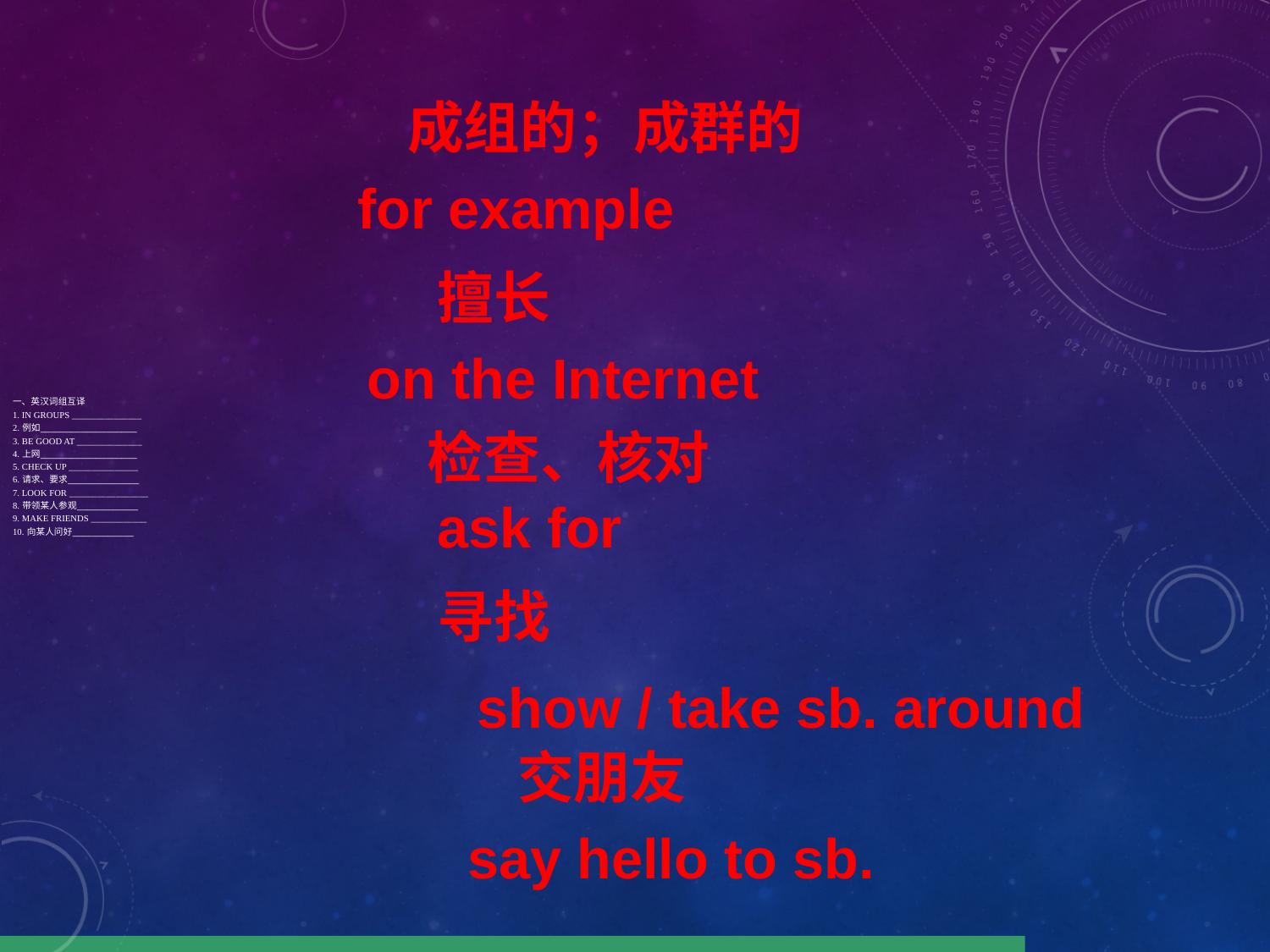

成组的；成群的
for example
擅长
on the Internet
一、英汉词组互译
1. in groups _______________
2. 例如___________________
3. be good at ______________
4. 上网___________________
5. check up _______________
6. 请求、要求______________
7. look for _________________
8. 带领某人参观____________
9. make friends ____________
10. 向某人问好____________
检查、核对
ask for
寻找
show / take sb. around
交朋友
say hello to sb.